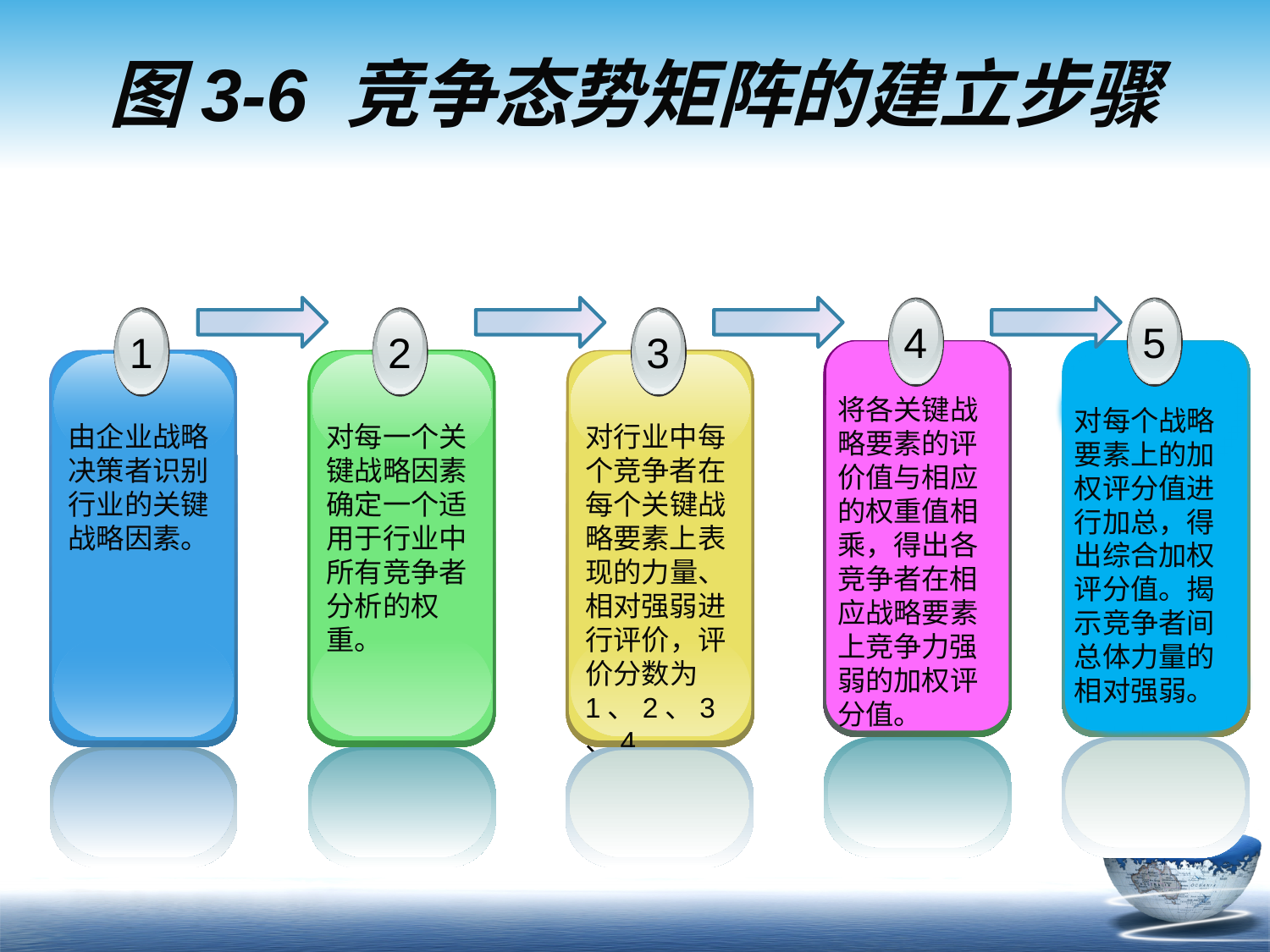

# 图3-6 竞争态势矩阵的建立步骤

4

将各关键战略要素的评价值与相应的权重值相乘，得出各竞争者在相应战略要素上竞争力强弱的加权评分值。

5

对每个战略要素上的加权评分值进行加总，得出综合加权评分值。揭示竞争者间总体力量的相对强弱。

1

由企业战略决策者识别行业的关键战略因素。

2

对每一个关键战略因素确定一个适用于行业中所有竞争者分析的权重。

3

对行业中每个竞争者在每个关键战略要素上表现的力量、相对强弱进行评价，评价分数为1、2、3、4.